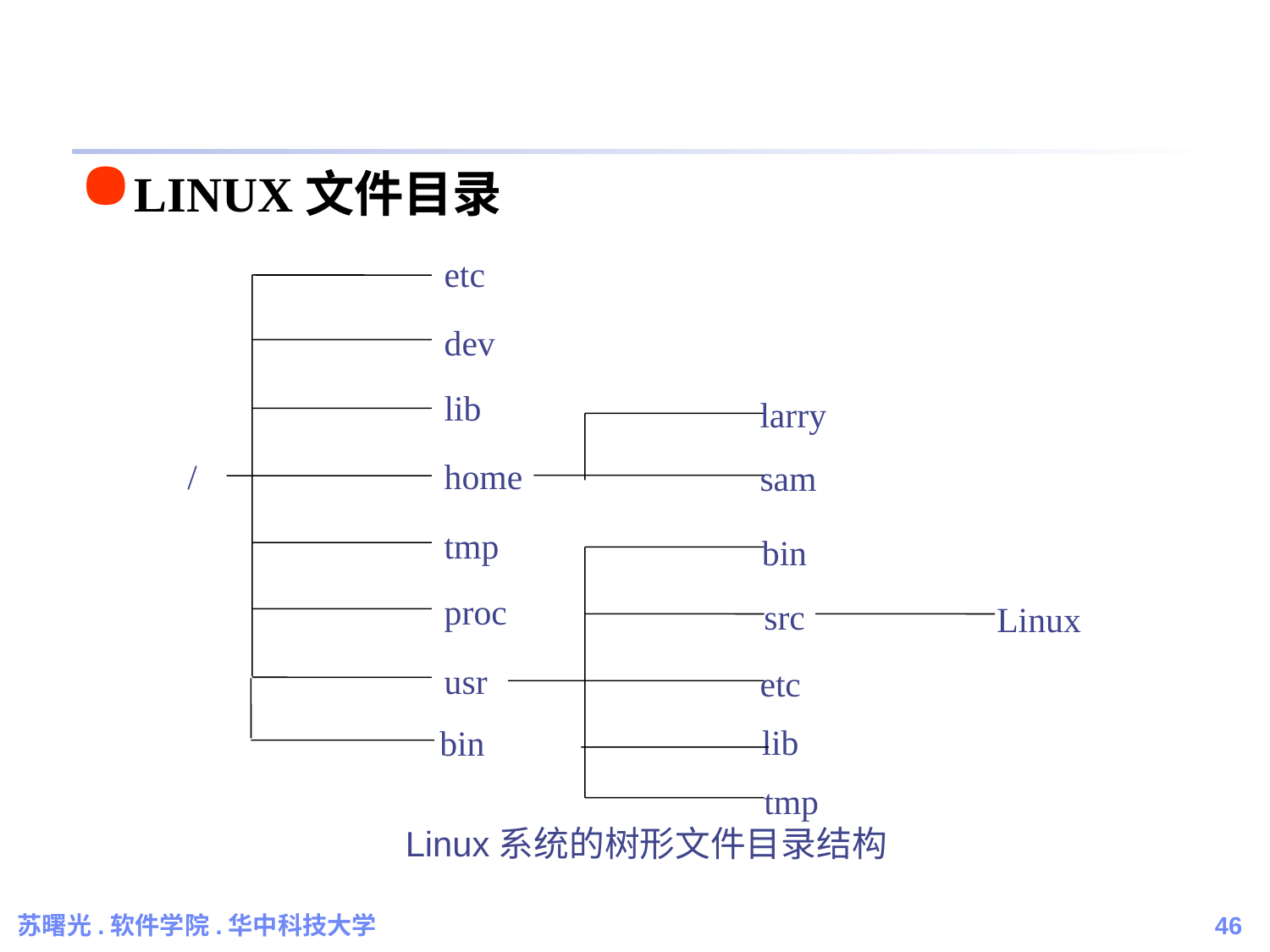

#
LINUX文件目录
etc

dev
lib
larry

/
home
sam

tmp
bin

proc
src

usr
etc

lib

tmp

Linux

bin
Linux系统的树形文件目录结构
苏曙光.软件学院.华中科技大学
46